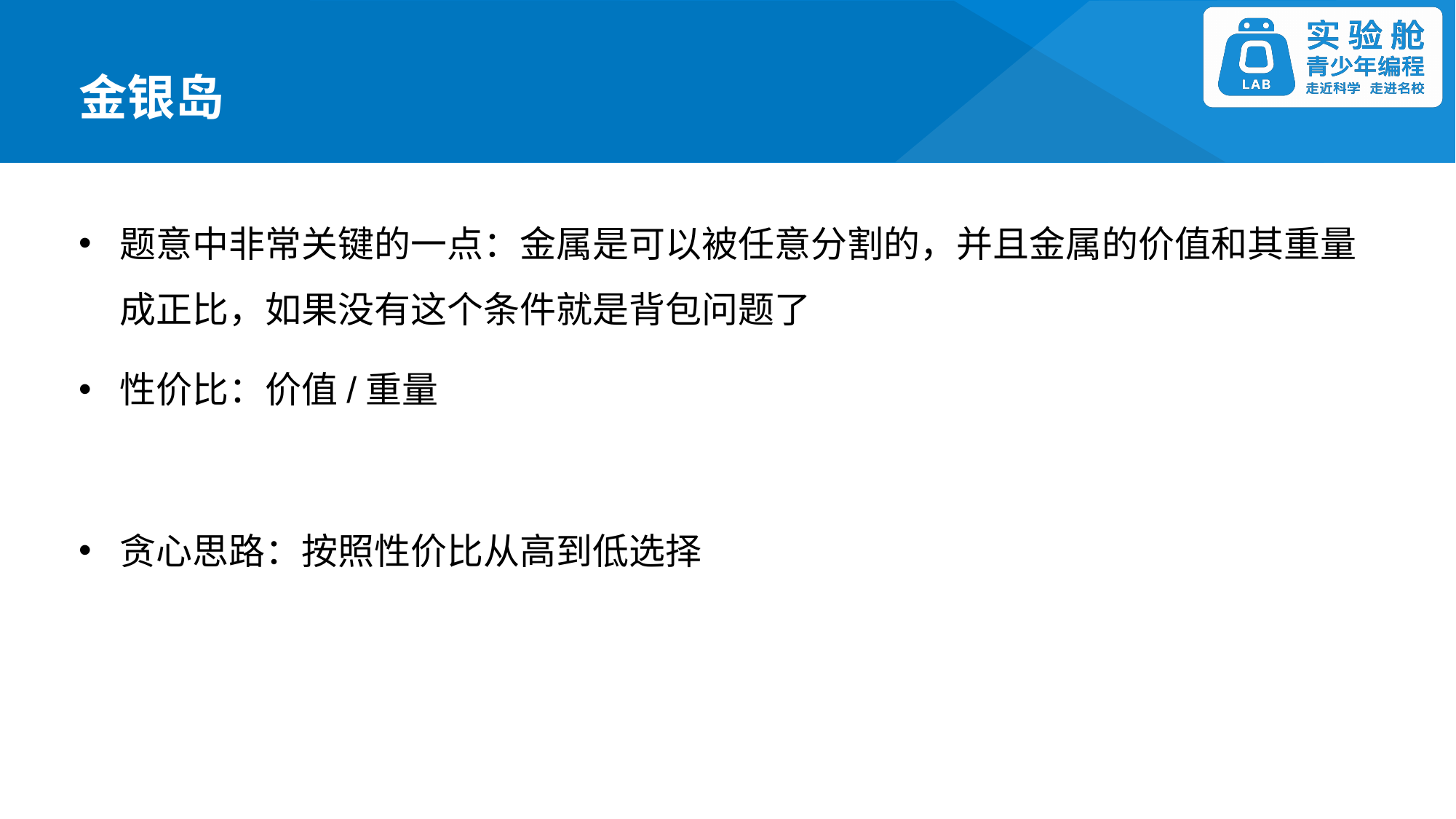

金银岛
题意中非常关键的一点：金属是可以被任意分割的，并且金属的价值和其重量成正比，如果没有这个条件就是背包问题了
性价比：价值/重量

贪心思路：按照性价比从高到低选择